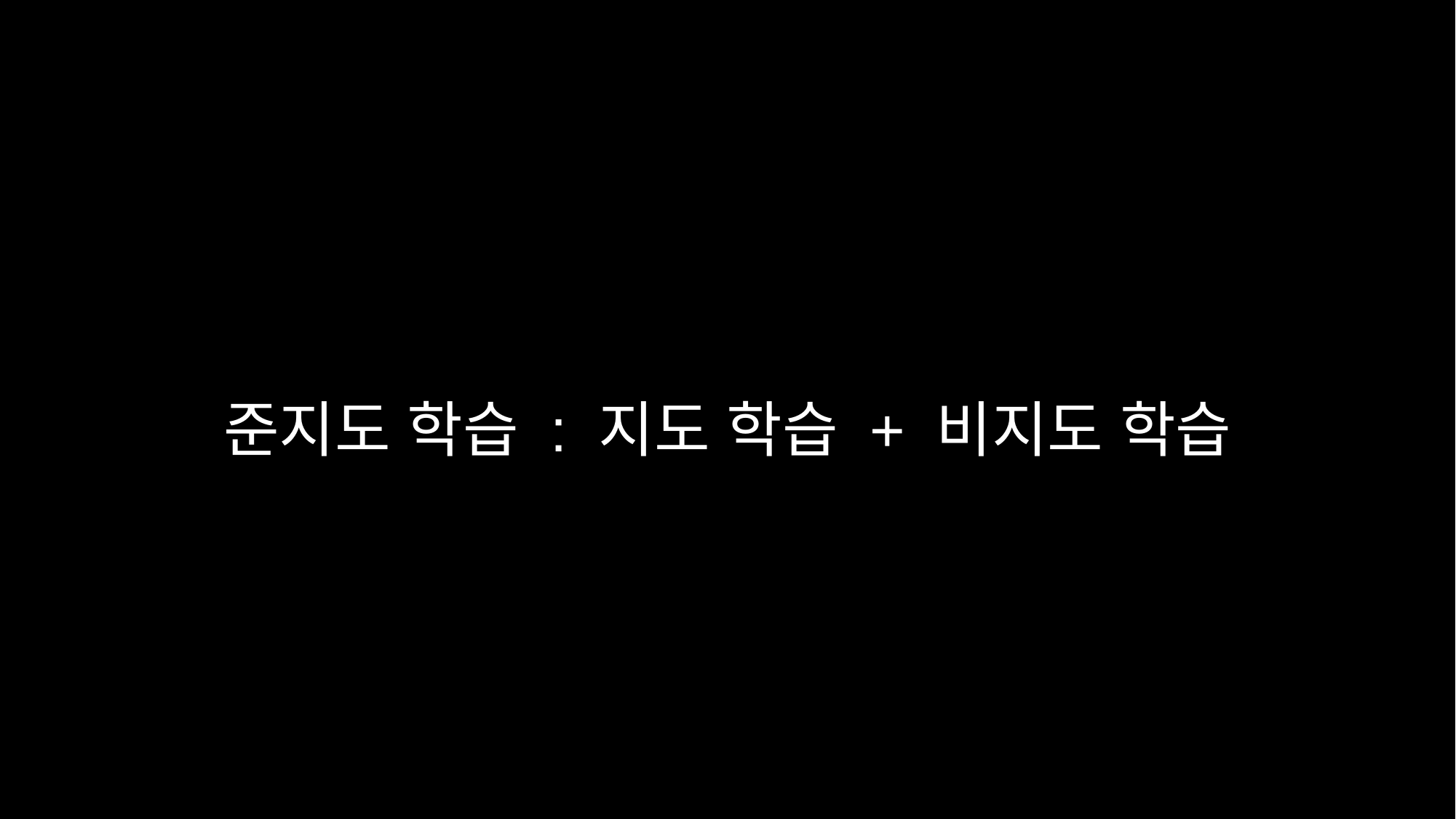

준지도 학습 : 지도 학습 + 비지도 학습